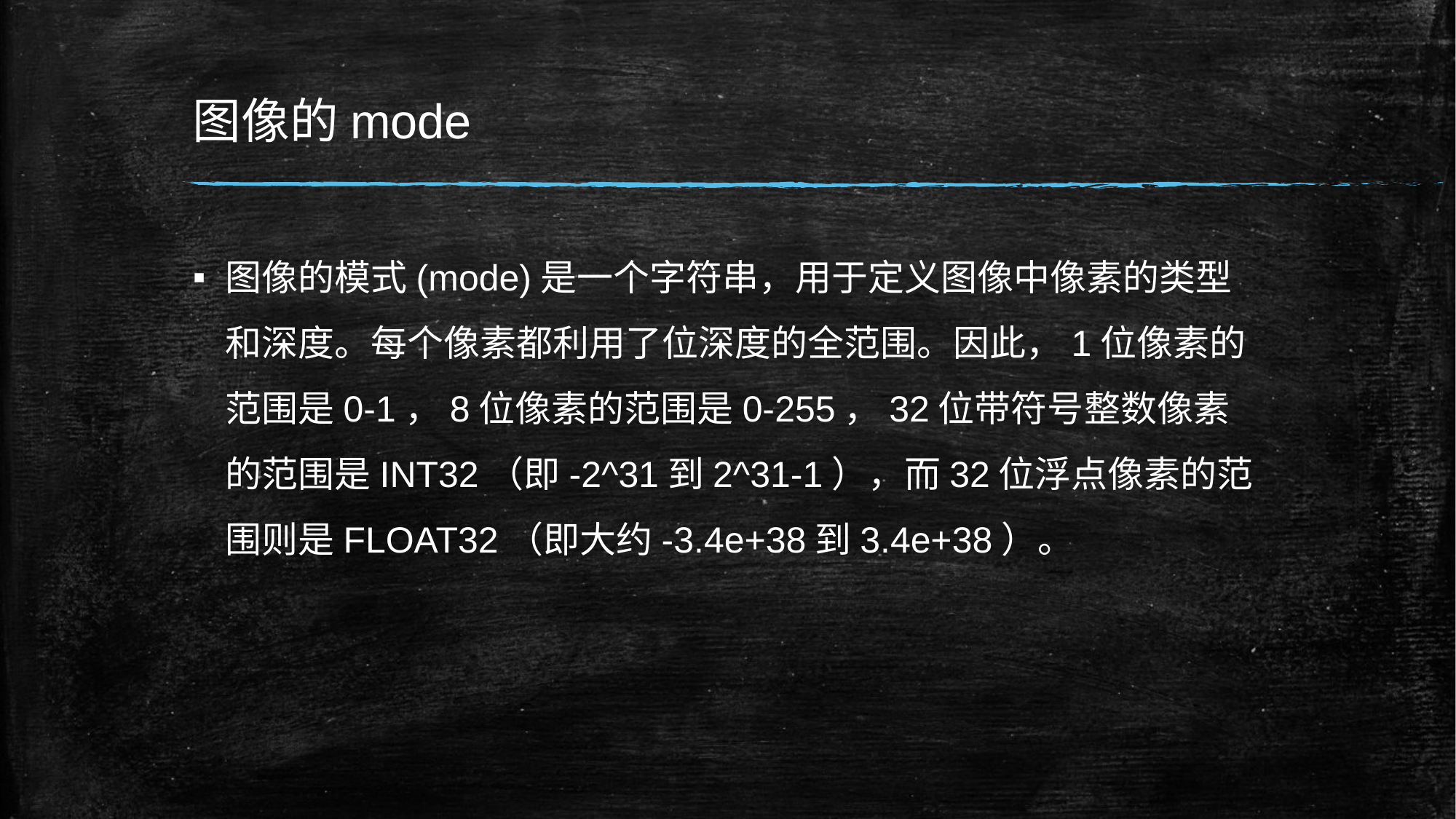

# 图像的mode
图像的模式(mode)是一个字符串，用于定义图像中像素的类型和深度。每个像素都利用了位深度的全范围。因此，1位像素的范围是0-1，8位像素的范围是0-255，32位带符号整数像素的范围是INT32（即-2^31到2^31-1），而32位浮点像素的范围则是FLOAT32（即大约-3.4e+38到3.4e+38）。